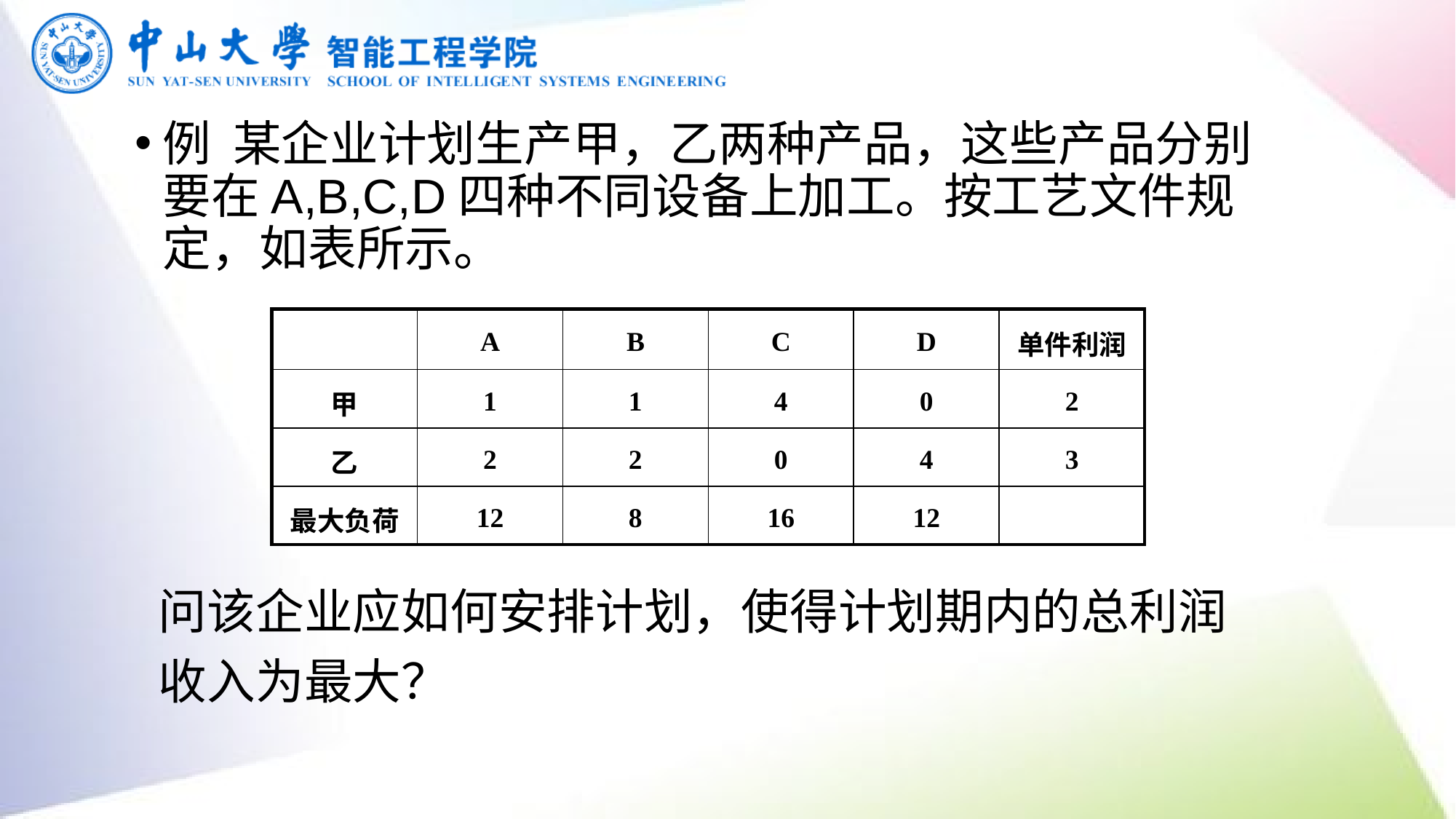

例  某企业计划生产甲，乙两种产品，这些产品分别要在A,B,C,D四种不同设备上加工。按工艺文件规定，如表所示。
|  | A | B | C | D | 单件利润 |
| --- | --- | --- | --- | --- | --- |
| 甲 | 1 | 1 | 4 | 0 | 2 |
| 乙 | 2 | 2 | 0 | 4 | 3 |
| 最大负荷 | 12 | 8 | 16 | 12 |  |
问该企业应如何安排计划，使得计划期内的总利润收入为最大？